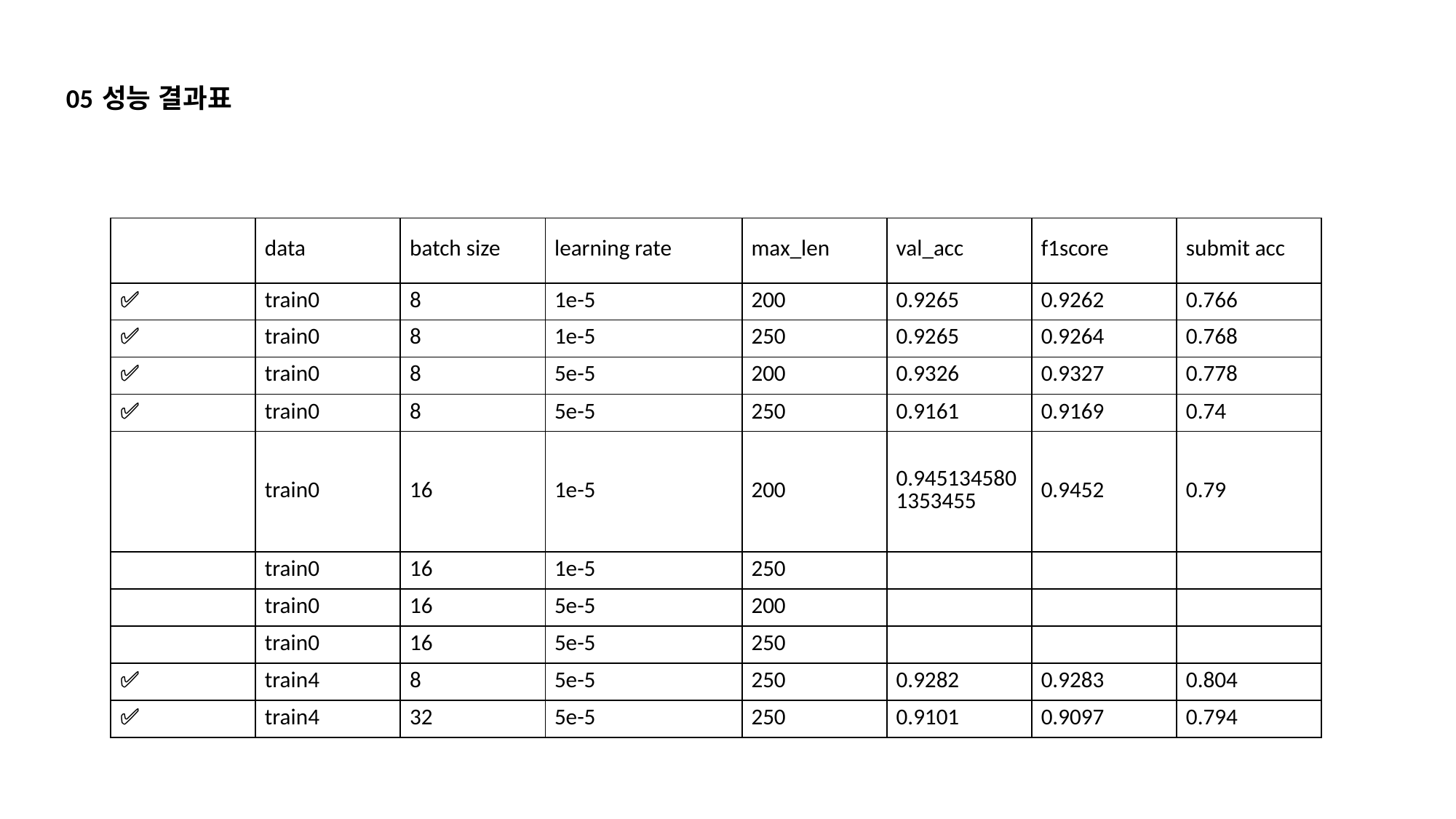

# 05 성능 결과표

|  | data | batch size | learning rate | max\_len | val\_acc | f1score | submit acc |
| --- | --- | --- | --- | --- | --- | --- | --- |
| ✅ | train0 | 8 | 1e-5 | 200 | 0.9265 | 0.9262 | 0.766 |
| ✅ | train0 | 8 | 1e-5 | 250 | 0.9265 | 0.9264 | 0.768 |
| ✅ | train0 | 8 | 5e-5 | 200 | 0.9326 | 0.9327 | 0.778 |
| ✅ | train0 | 8 | 5e-5 | 250 | 0.9161 | 0.9169 | 0.74 |
|  | train0 | 16 | 1e-5 | 200 | 0.9451345801353455 | 0.9452 | 0.79 |
|  | train0 | 16 | 1e-5 | 250 |  |  |  |
|  | train0 | 16 | 5e-5 | 200 |  |  |  |
|  | train0 | 16 | 5e-5 | 250 |  |  |  |
| ✅ | train4 | 8 | 5e-5 | 250 | 0.9282 | 0.9283 | 0.804 |
| ✅ | train4 | 32 | 5e-5 | 250 | 0.9101 | 0.9097 | 0.794 |